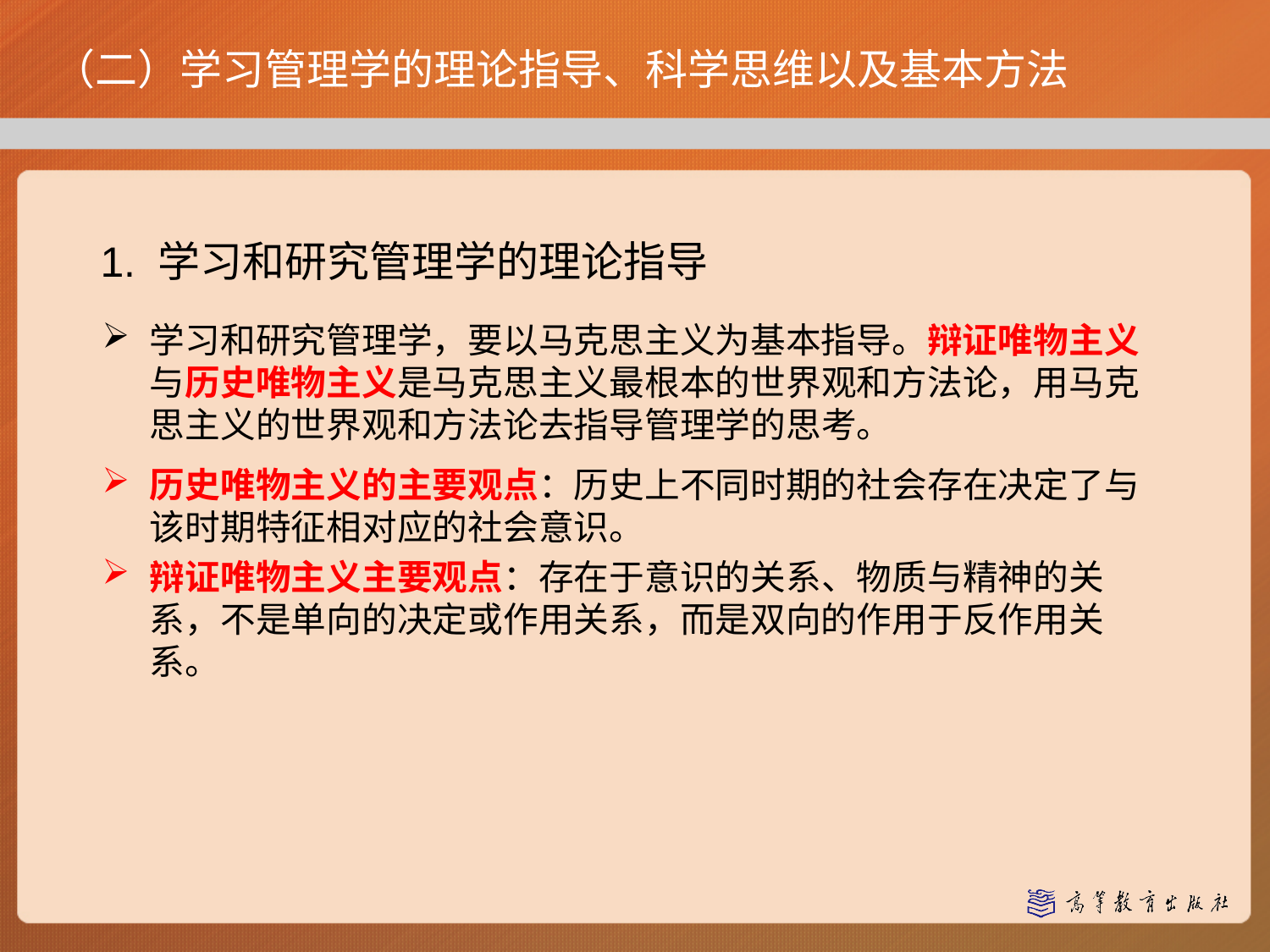

# （二）学习管理学的理论指导、科学思维以及基本方法
1. 学习和研究管理学的理论指导
学习和研究管理学，要以马克思主义为基本指导。辩证唯物主义与历史唯物主义是马克思主义最根本的世界观和方法论，用马克思主义的世界观和方法论去指导管理学的思考。
历史唯物主义的主要观点：历史上不同时期的社会存在决定了与该时期特征相对应的社会意识。
辩证唯物主义主要观点：存在于意识的关系、物质与精神的关系，不是单向的决定或作用关系，而是双向的作用于反作用关系。